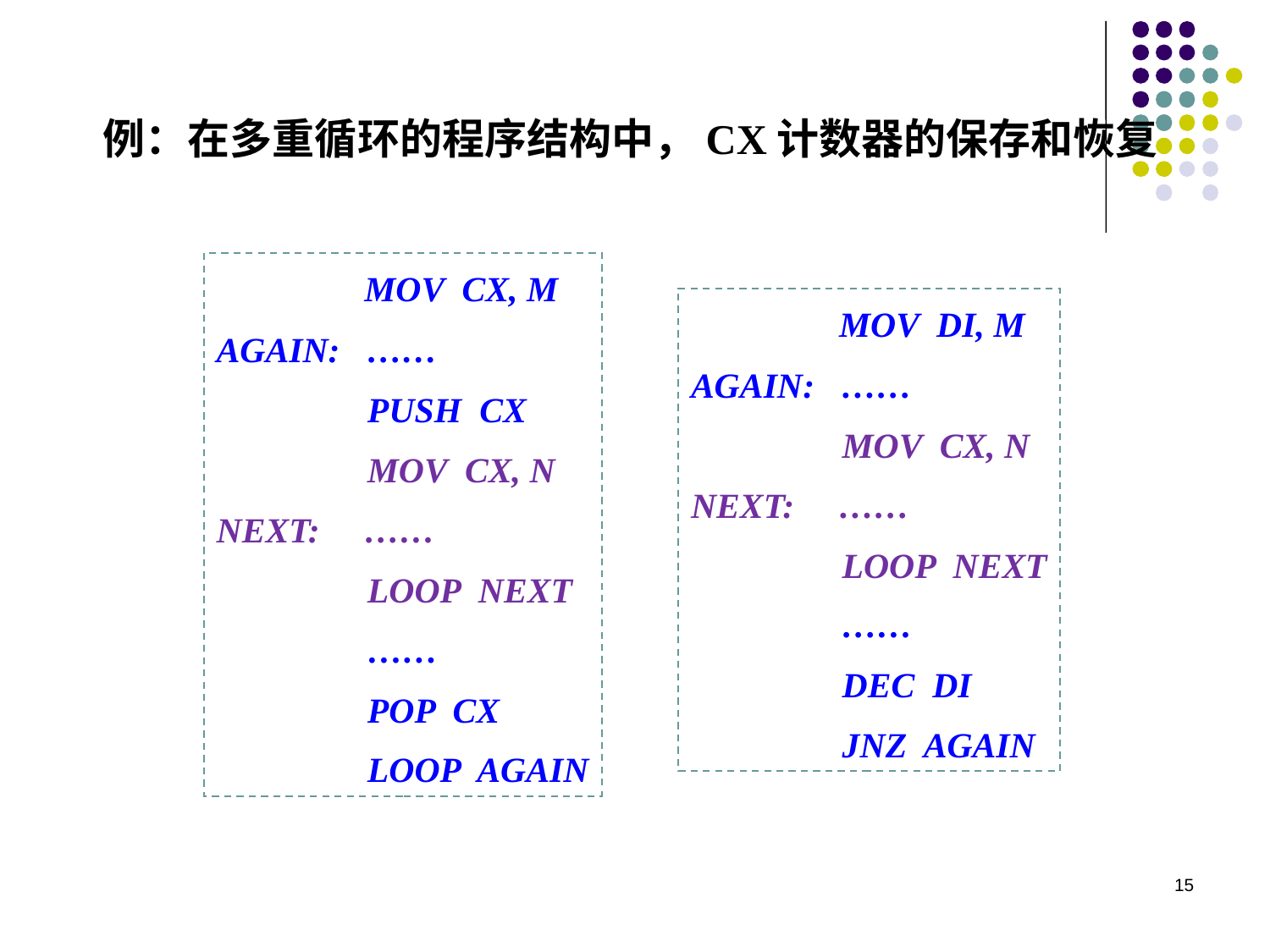

例：在多重循环的程序结构中，CX计数器的保存和恢复
              MOV  CX, M
AGAIN:   ……
                 PUSH  CX
                 MOV  CX, N
NEXT:     ……
                 LOOP  NEXT
                 ……
                 POP  CX
                 LOOP  AGAIN
              MOV  DI, M
AGAIN:   ……
                 MOV  CX, N
NEXT:     ……
                 LOOP  NEXT
                 ……
                 DEC  DI
                 JNZ  AGAIN
15